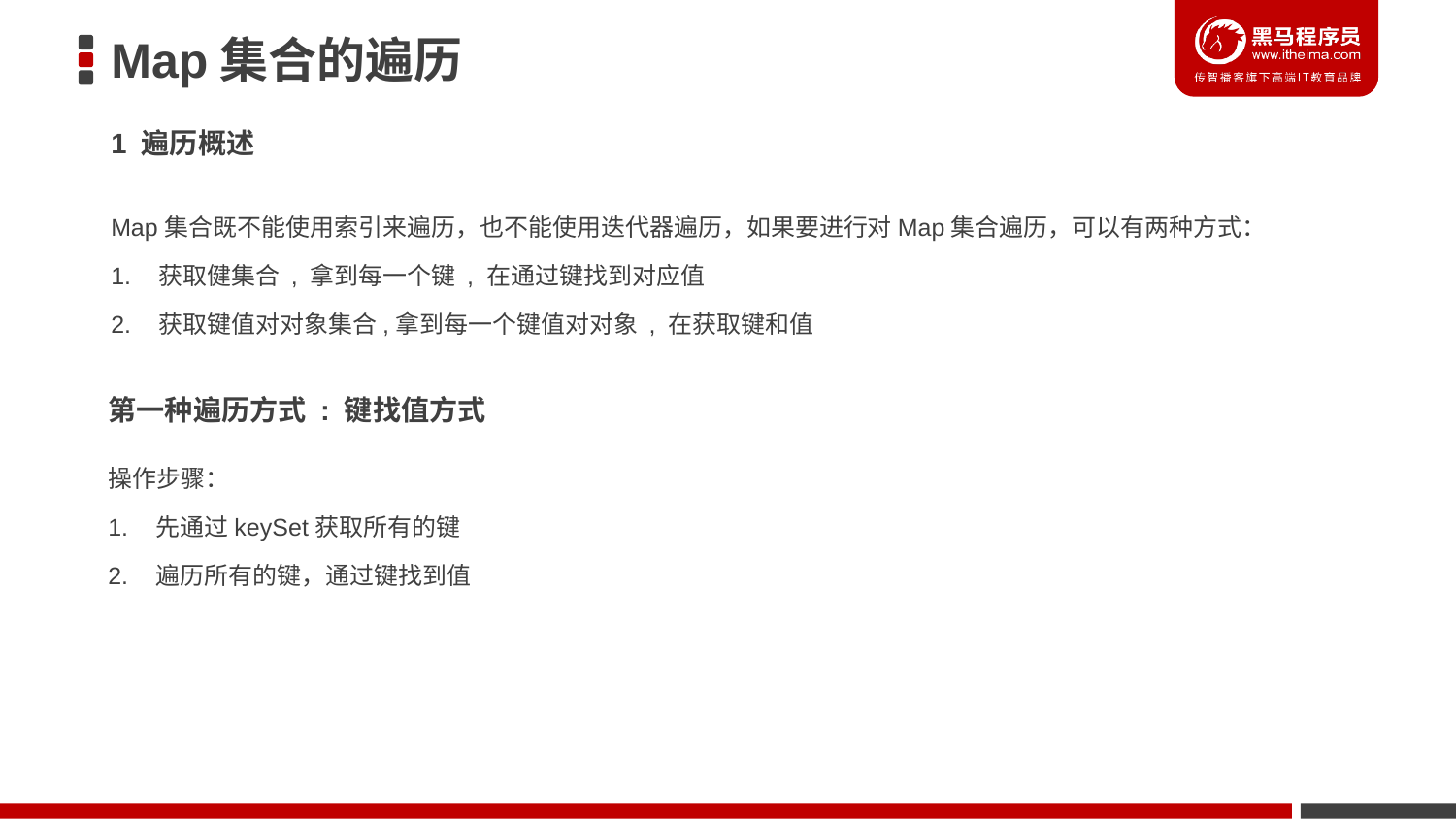

# Map集合的遍历
1 遍历概述
Map集合既不能使用索引来遍历，也不能使用迭代器遍历，如果要进行对Map集合遍历，可以有两种方式：
 获取健集合 , 拿到每一个键 , 在通过键找到对应值
 获取键值对对象集合,拿到每一个键值对对象 , 在获取键和值
第一种遍历方式 : 键找值方式
操作步骤：
 先通过keySet获取所有的键
 遍历所有的键，通过键找到值